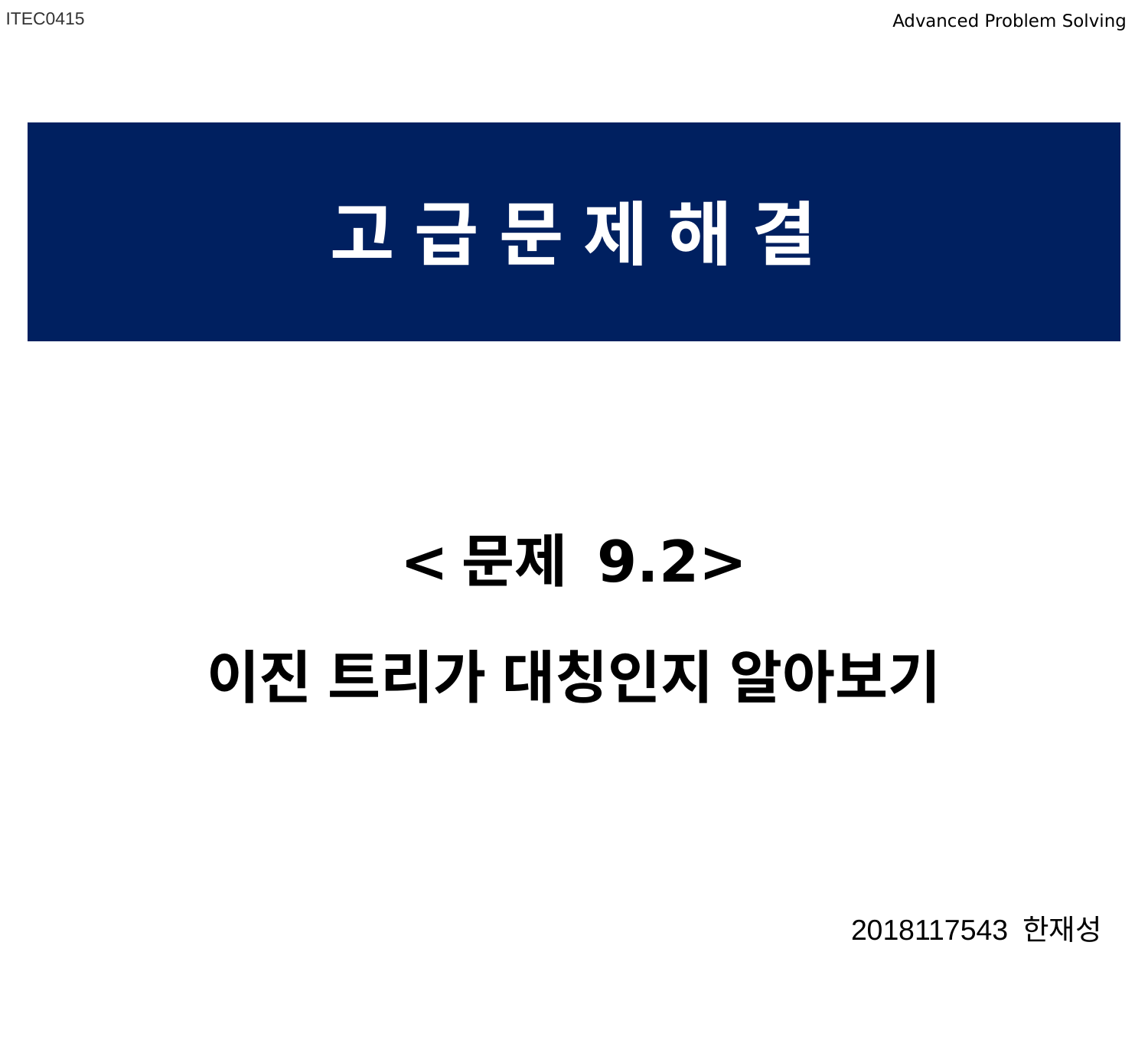

ITEC0415
Advanced Problem Solving
# 고 급 문 제 해 결
<문제 9.2>
이진 트리가 대칭인지 알아보기
2018117543 한재성